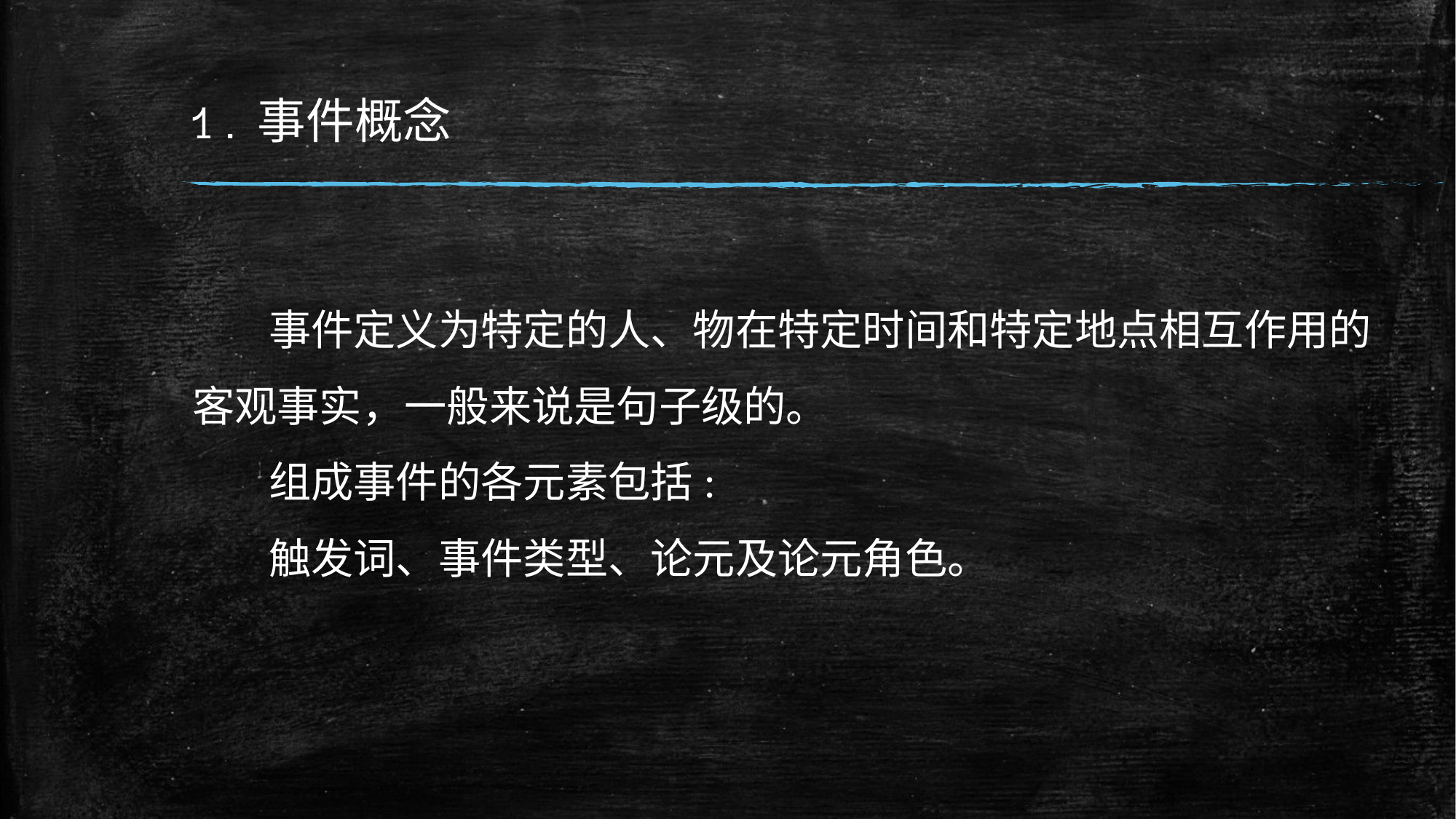

# 1.事件概念
       事件定义为特定的人、物在特定时间和特定地点相互作用的客观事实，一般来说是句子级的。
       组成事件的各元素包括:
       触发词、事件类型、论元及论元角色。